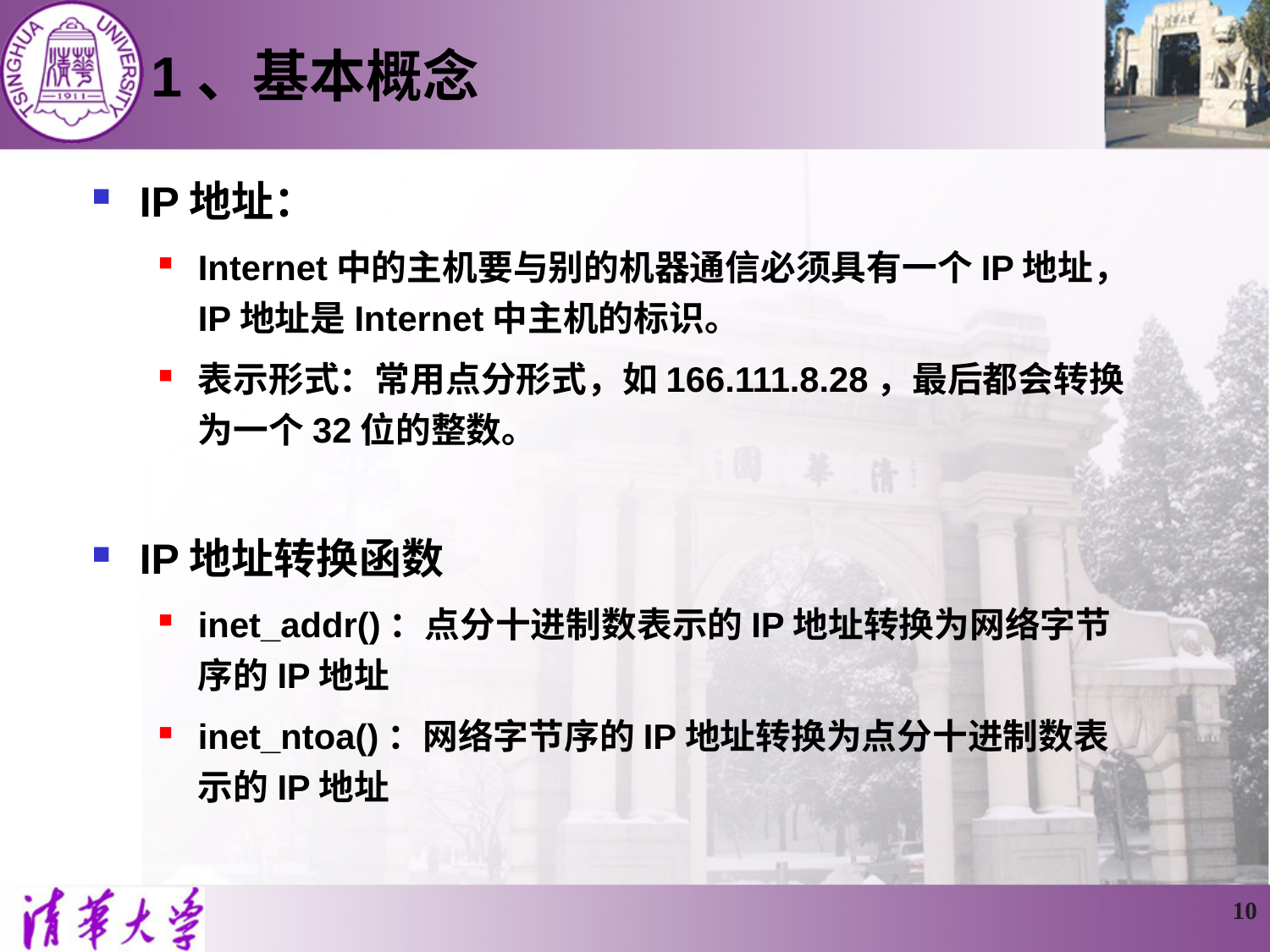

1、基本概念
IP地址：
Internet中的主机要与别的机器通信必须具有一个IP地址，IP地址是Internet中主机的标识。
表示形式：常用点分形式，如166.111.8.28，最后都会转换为一个32位的整数。

IP地址转换函数
inet_addr()：点分十进制数表示的IP地址转换为网络字节序的IP地址
inet_ntoa()：网络字节序的IP地址转换为点分十进制数表示的IP地址
10